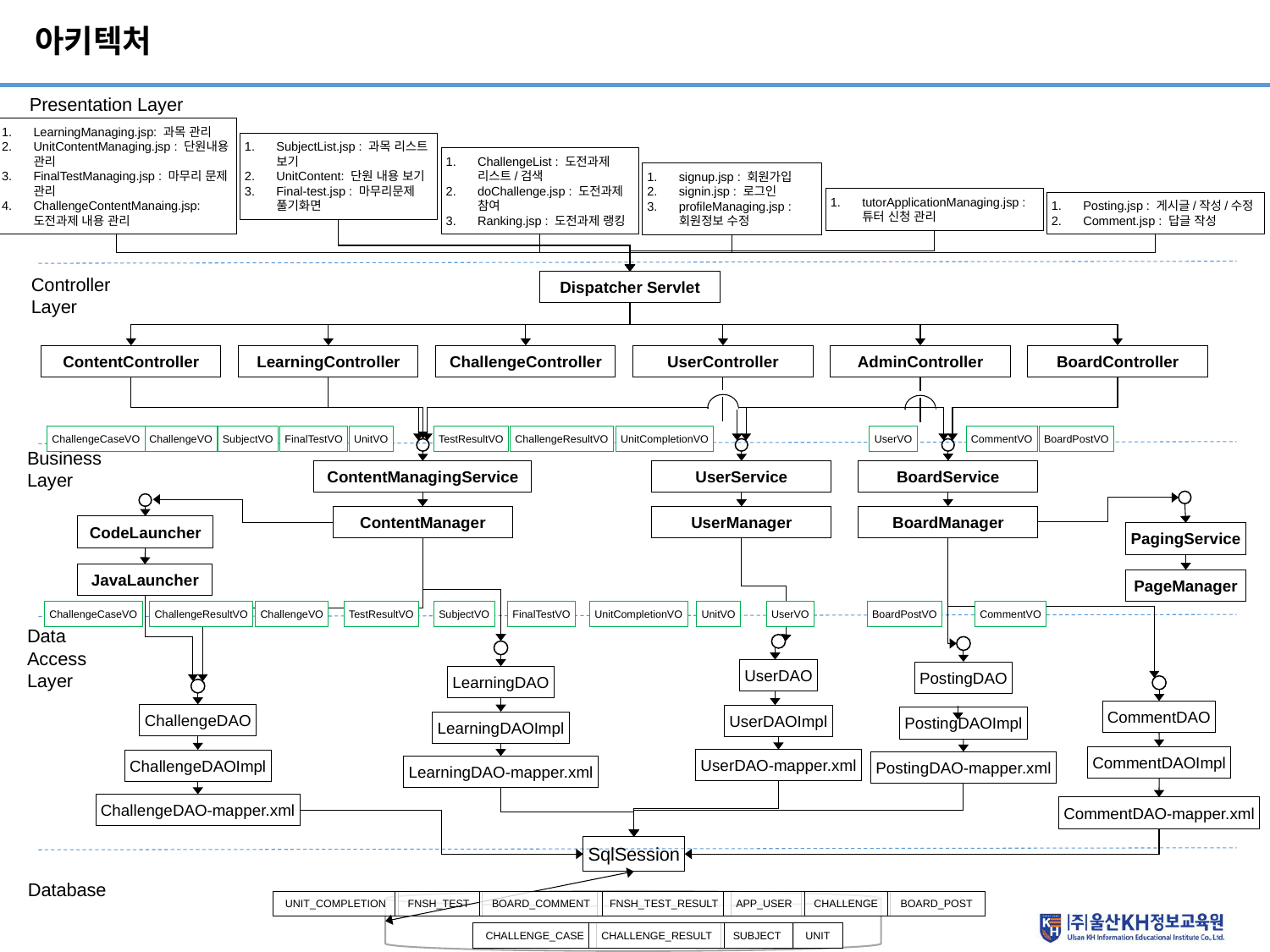

# 아키텍처

Presentation Layer
LearningManaging.jsp: 과목 관리
UnitContentManaging.jsp : 단원내용 관리
FinalTestManaging.jsp : 마무리 문제 관리
ChallengeContentManaing.jsp: 도전과제 내용 관리
SubjectList.jsp : 과목 리스트 보기
UnitContent: 단원 내용 보기
Final-test.jsp : 마무리문제 풀기화면
ChallengeList : 도전과제 리스트/검색
doChallenge.jsp : 도전과제 참여
Ranking.jsp : 도전과제 랭킹
signup.jsp : 회원가입
signin.jsp : 로그인
profileManaging.jsp : 회원정보 수정
tutorApplicationManaging.jsp : 튜터 신청 관리
Posting.jsp : 게시글/작성/수정
Comment.jsp : 답글 작성
Controller
Layer
Dispatcher Servlet
ContentController
LearningController
ChallengeController
UserController
AdminController
BoardController

ChallengeCaseVO
ChallengeVO
SubjectVO
FinalTestVO
UnitVO
TestResultVO
ChallengeResultVO
UnitCompletionVO
UserVO
CommentVO
BoardPostVO

Business
Layer
BoardService
ContentManagingService
UserService

BoardManager
ContentManager
UserManager
CodeLauncher
PagingService
JavaLauncher
PageManager
ChallengeCaseVO
ChallengeResultVO
ChallengeVO
TestResultVO
SubjectVO
FinalTestVO
UnitCompletionVO
UnitVO
UserVO
BoardPostVO
CommentVO
Data
Access
Layer

UserDAO
PostingDAO
LearningDAO

CommentDAO
ChallengeDAO
UserDAOImpl
PostingDAOImpl
LearningDAOImpl
CommentDAOImpl
UserDAO-mapper.xml
ChallengeDAOImpl
PostingDAO-mapper.xml
LearningDAO-mapper.xml
ChallengeDAO-mapper.xml
CommentDAO-mapper.xml
SqlSession
Database
UNIT_COMPLETION

FNSH_TEST
BOARD_COMMENT
FNSH_TEST_RESULT
APP_USER
CHALLENGE
BOARD_POST
CHALLENGE_CASE
CHALLENGE_RESULT
SUBJECT
UNIT